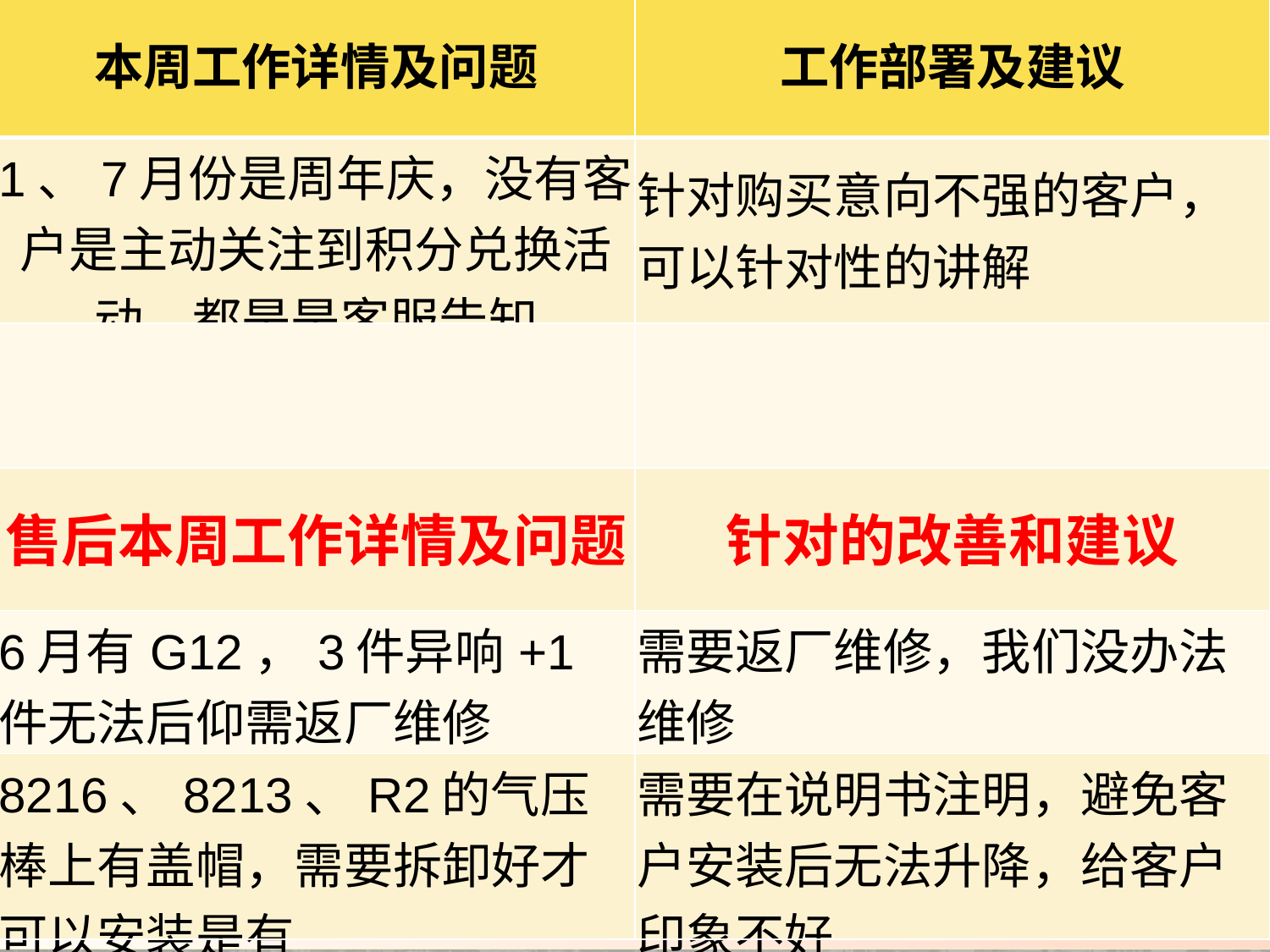

| 本周工作详情及问题 | 工作部署及建议 |
| --- | --- |
| 1、7月份是周年庆，没有客户是主动关注到积分兑换活动，都是是客服告知 | 针对购买意向不强的客户，可以针对性的讲解 |
|  |  |
| 售后本周工作详情及问题 | 针对的改善和建议 |
| 6月有G12，3件异响+1件无法后仰需返厂维修 | 需要返厂维修，我们没办法维修 |
| 8216、8213、R2的气压棒上有盖帽，需要拆卸好才可以安装是有 | 需要在说明书注明，避免客户安装后无法升降，给客户印象不好 |
客服部
小怡